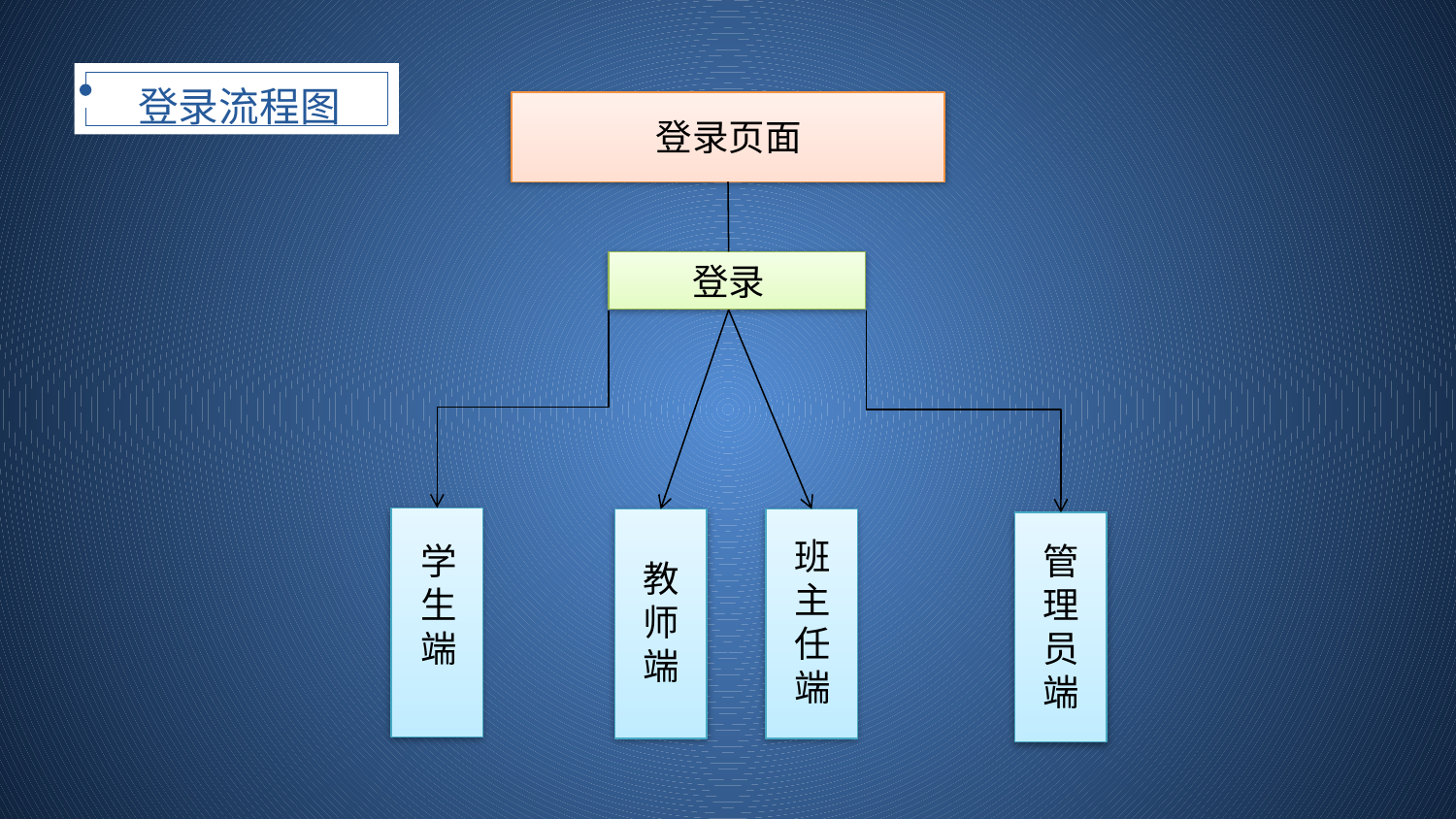

登录流程图

登录页面

登录

班主任端
学生端
管理员端
教师端